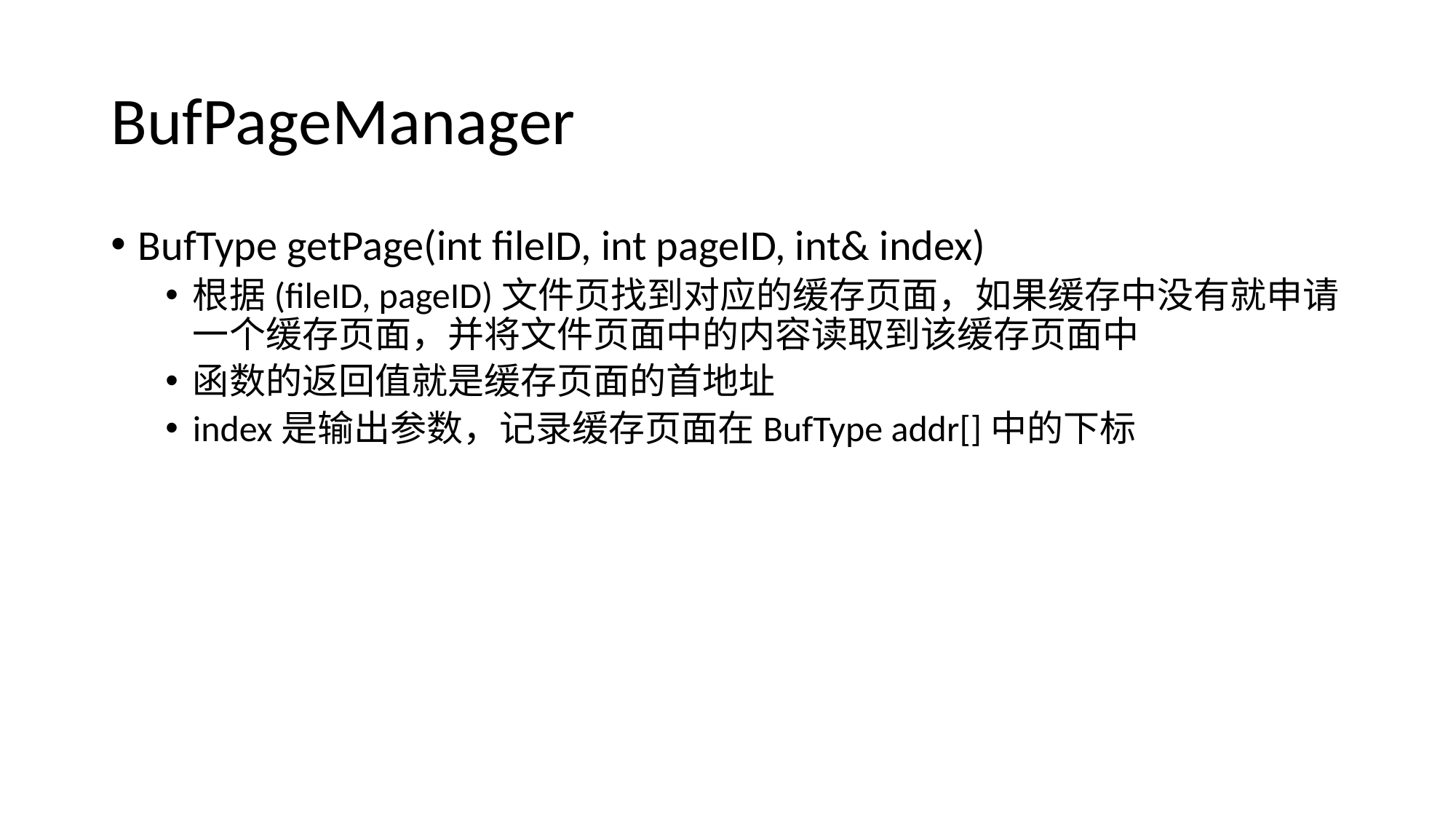

# BufPageManager
BufType getPage(int fileID, int pageID, int& index)
根据(fileID, pageID)文件页找到对应的缓存页面，如果缓存中没有就申请一个缓存页面，并将文件页面中的内容读取到该缓存页面中
函数的返回值就是缓存页面的首地址
index是输出参数，记录缓存页面在BufType addr[]中的下标